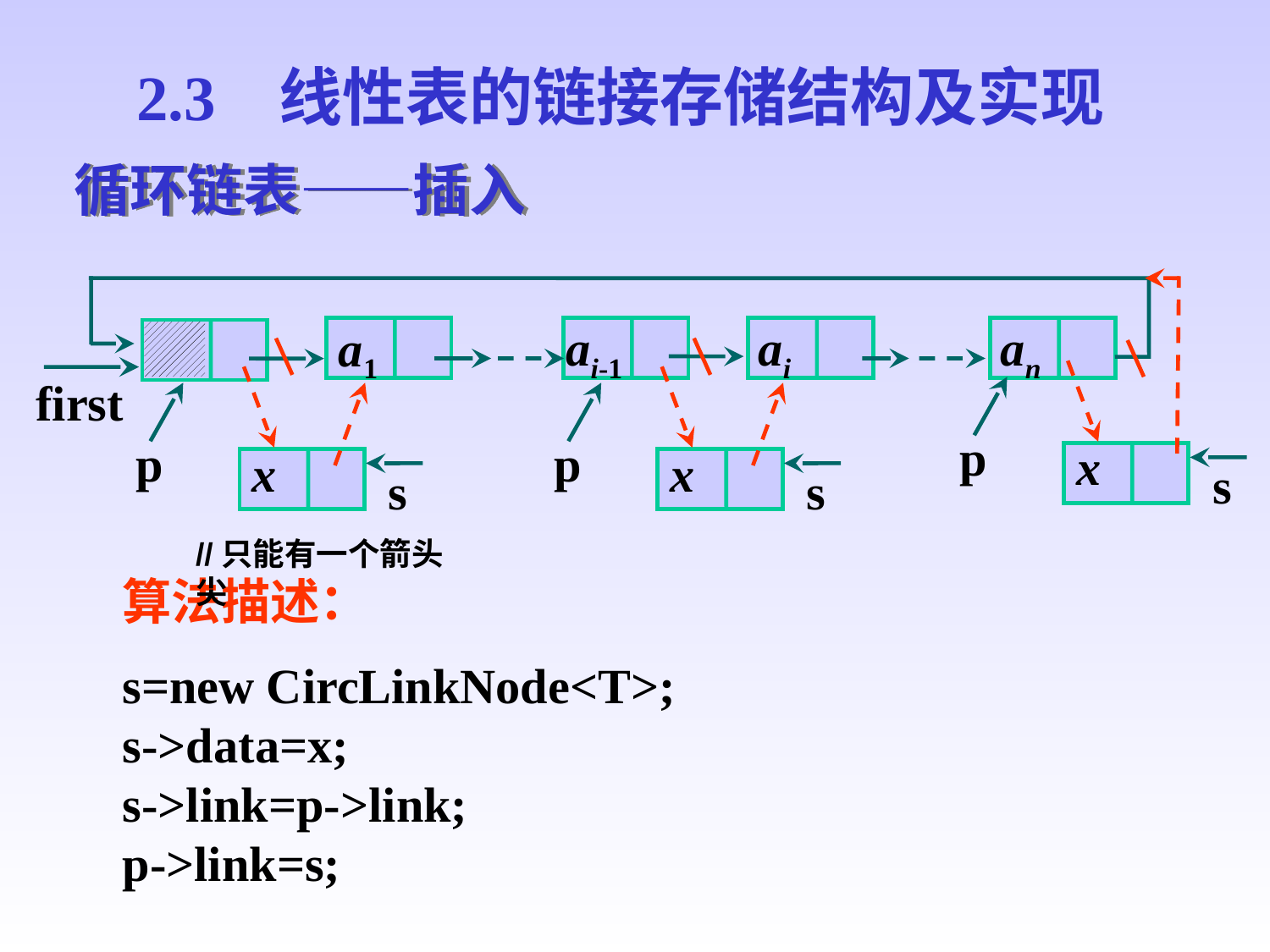

2.3   线性表的链接存储结构及实现
循环链表——插入

ai-1

ai

an

a1

first

p

p

p

x

s

x

s

x

s

//只能有一个箭头尖
算法描述：
s=new CircLinkNode<T>;
s->data=x;
s->link=p->link;
p->link=s;